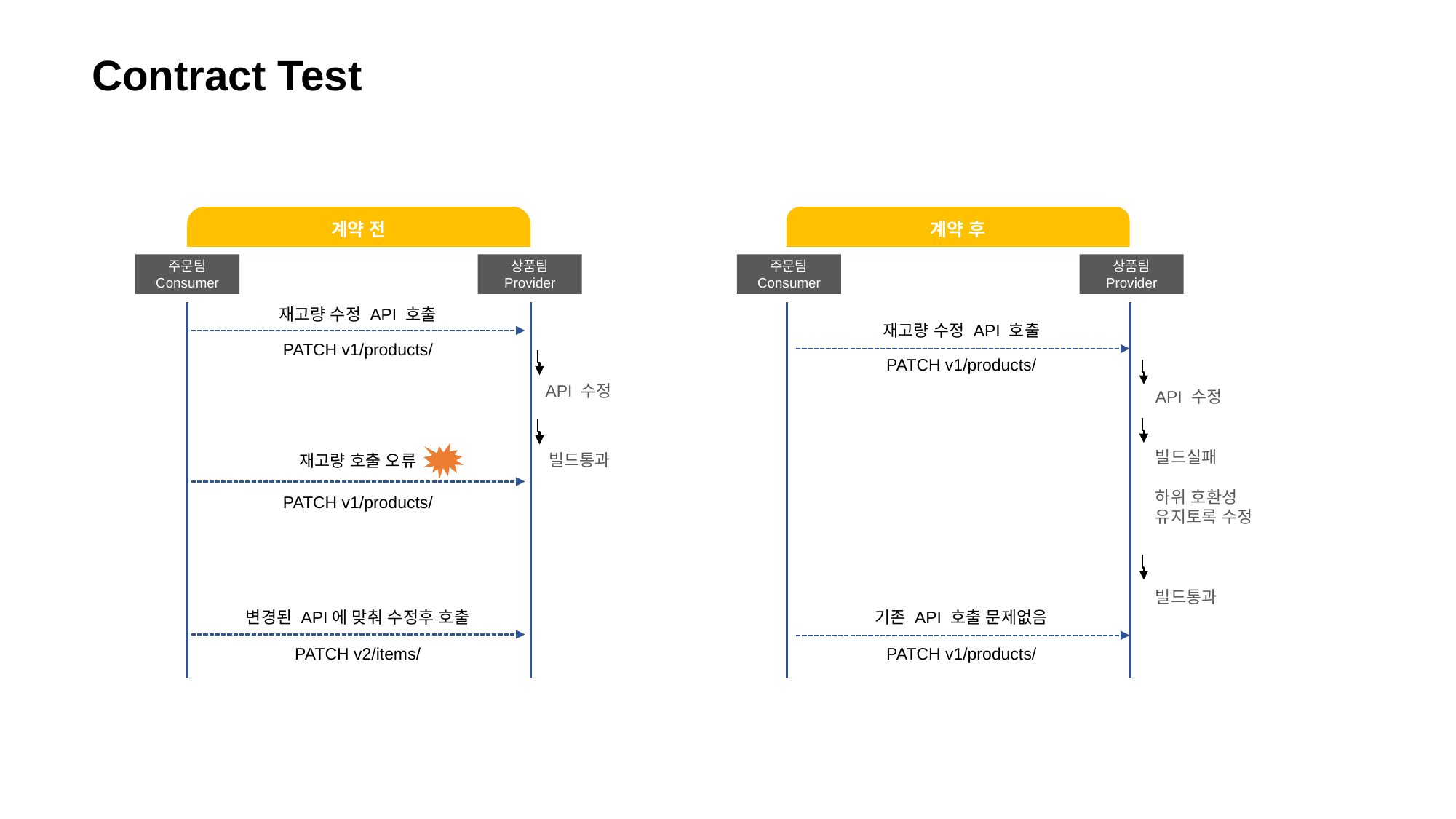

Contract Test
계약 전
계약 후
주문팀
Consumer
상품팀
Provider
주문팀
Consumer
상품팀
Provider
재고량 수정 API 호출
재고량 수정 API 호출
PATCH v1/products/
PATCH v1/products/
API 수정
API 수정

빌드실패

하위 호환성
유지토록 수정

빌드통과

빌드통과
재고량 호출 오류
PATCH v1/products/
변경된 API에 맞춰 수정후 호출
기존 API 호출 문제없음
PATCH v2/items/
PATCH v1/products/